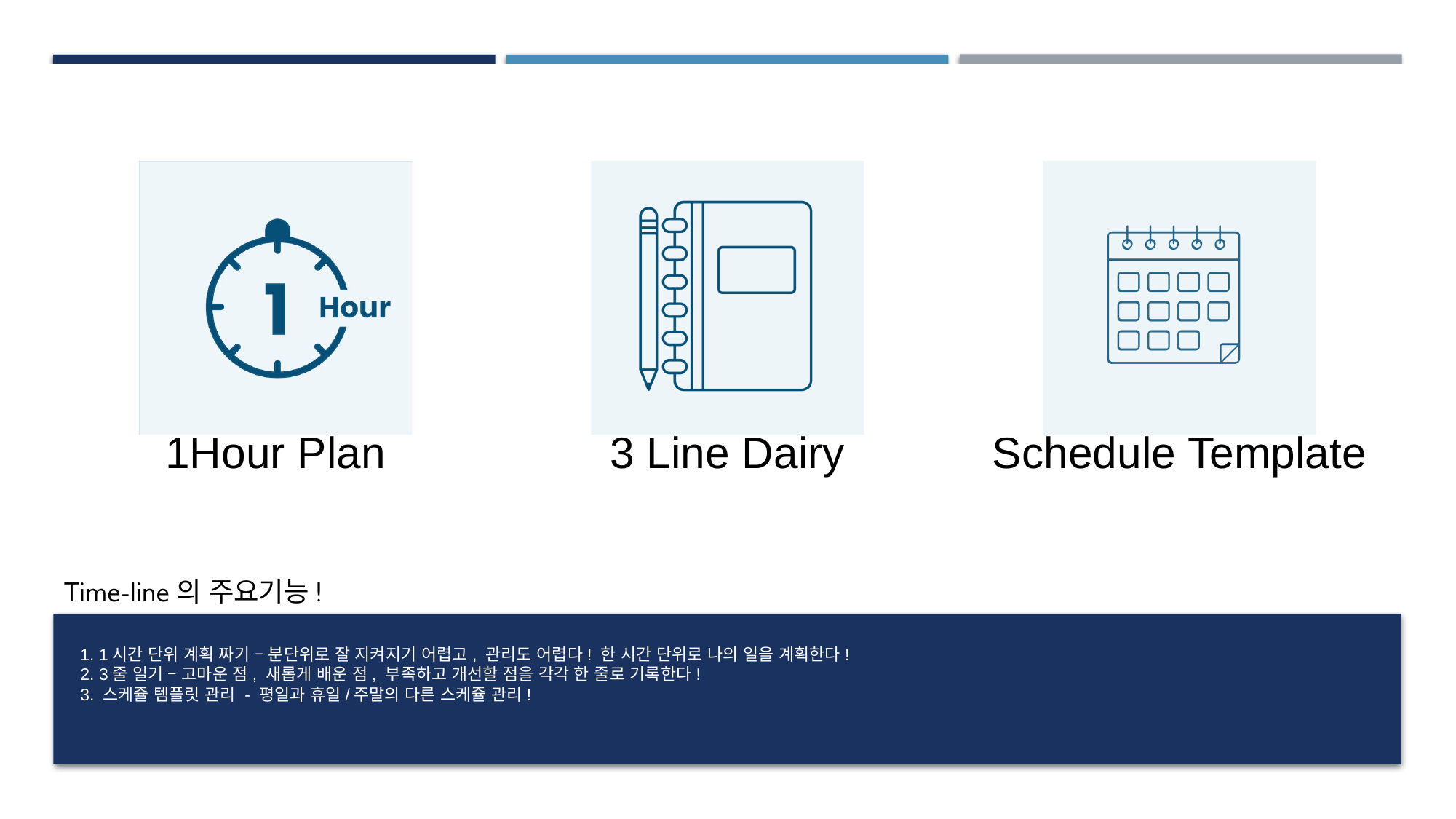

1Hour Plan
3 Line Dairy
Schedule Template
Time-line의 주요기능!

# 1. 1시간 단위 계획 짜기 – 분단위로 잘 지켜지기 어렵고, 관리도 어렵다! 한 시간 단위로 나의 일을 계획한다! 2. 3줄 일기 – 고마운 점, 새롭게 배운 점, 부족하고 개선할 점을 각각 한 줄로 기록한다! 3. 스케쥴 템플릿 관리 - 평일과 휴일/주말의 다른 스케쥴 관리!